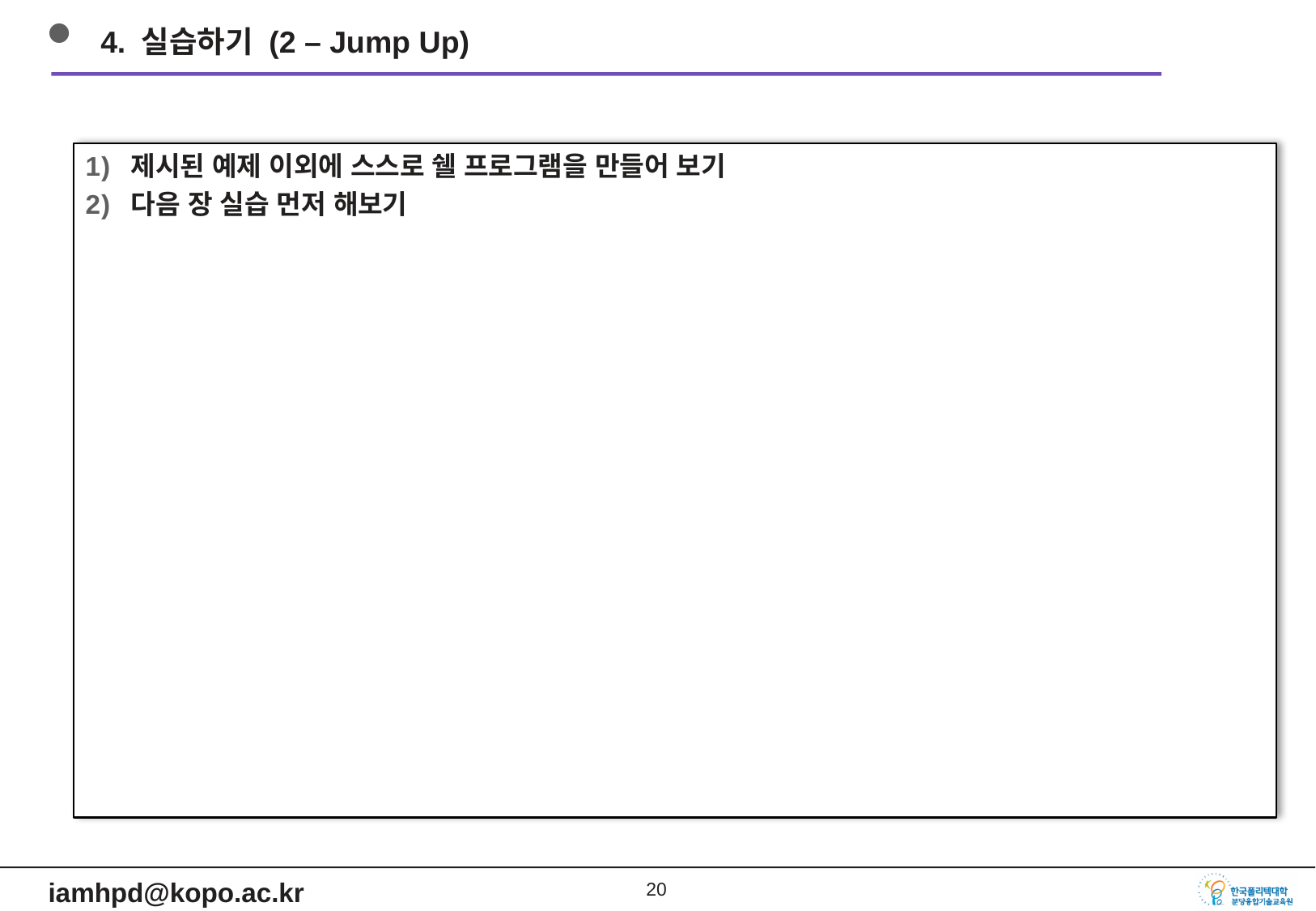

4. 실습하기 (2 – Jump Up)
제시된 예제 이외에 스스로 쉘 프로그램을 만들어 보기
다음 장 실습 먼저 해보기
20